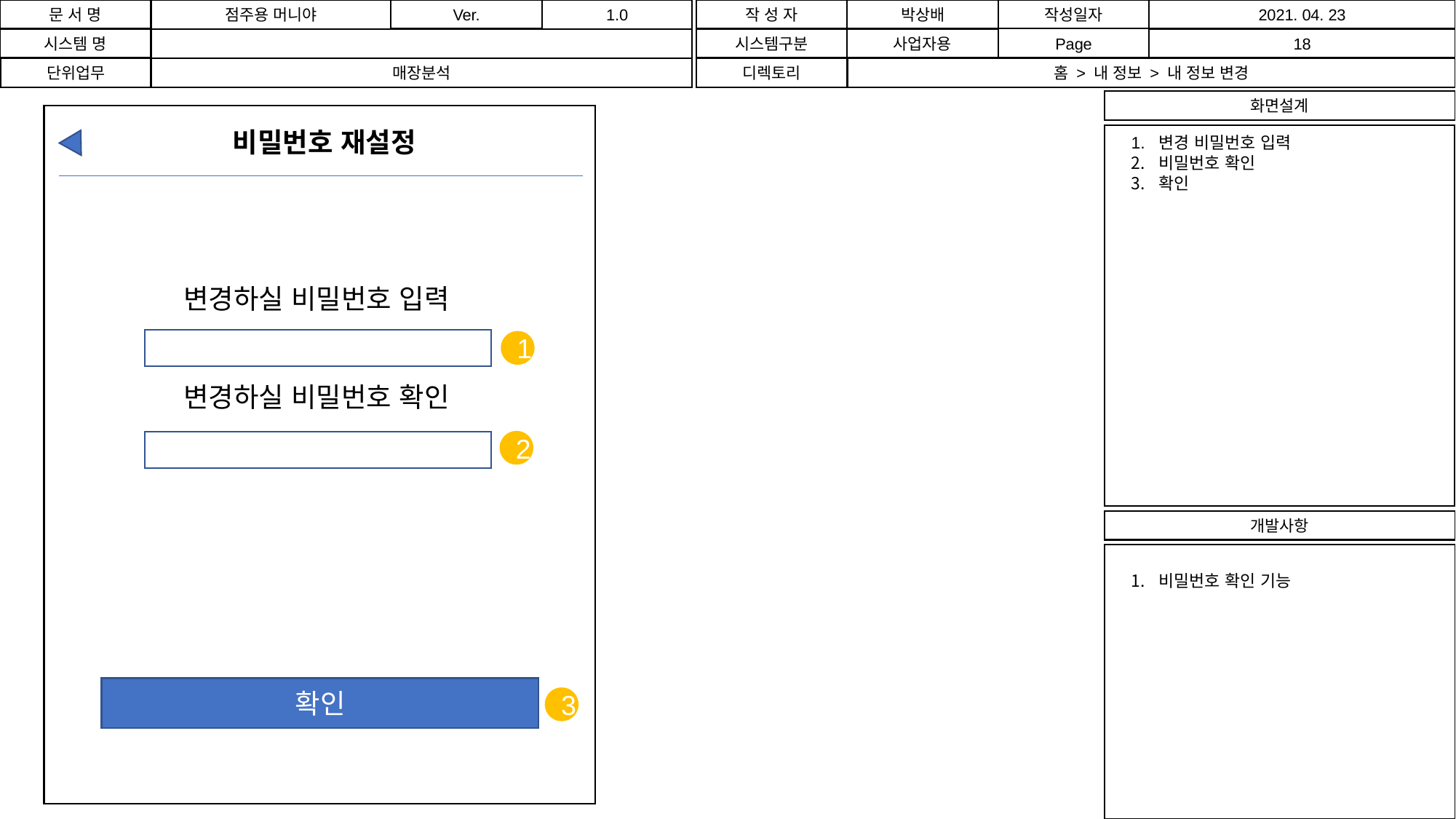

문 서 명
1.0
2021. 04. 23
Ver.
작성일자
박상배
작 성 자
점주용 머니야
18
시스템구분
사업자용
Page
시스템 명

단위업무
매장분석
디렉토리
홈 > 내 정보 > 내 정보 변경
화면설계

비밀번호 재설정

1.  변경 비밀번호 입력
비밀번호 확인
확인

변경하실 비밀번호 입력

변경하실 비밀번호 확인

1

2
개발사항

비밀번호 확인 기능
확인
3